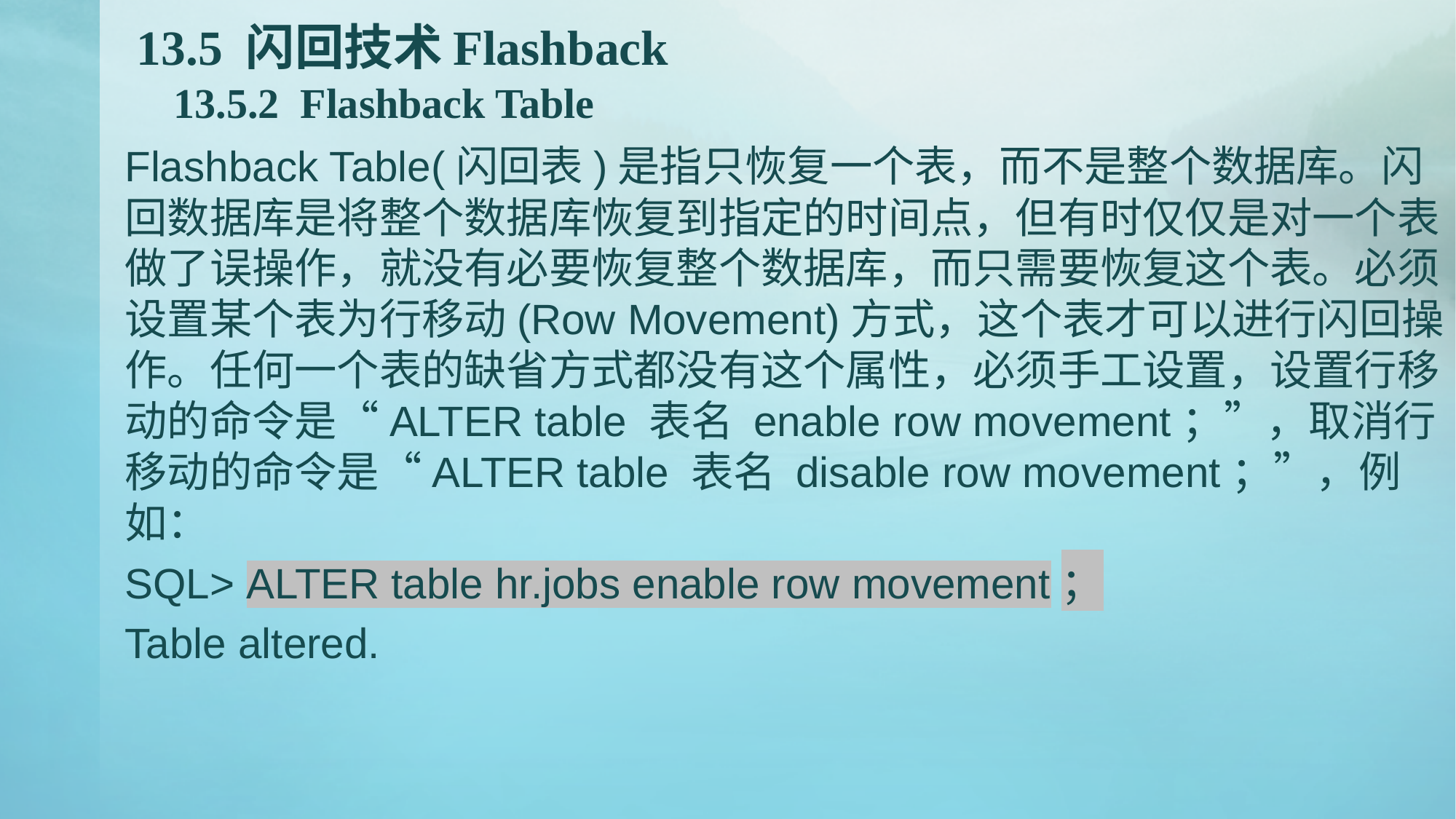

# 13.5 闪回技术Flashback 13.5.2  Flashback Table
Flashback Table(闪回表)是指只恢复一个表，而不是整个数据库。闪回数据库是将整个数据库恢复到指定的时间点，但有时仅仅是对一个表做了误操作，就没有必要恢复整个数据库，而只需要恢复这个表。必须设置某个表为行移动(Row Movement)方式，这个表才可以进行闪回操作。任何一个表的缺省方式都没有这个属性，必须手工设置，设置行移动的命令是“ALTER table 表名 enable row movement；”，取消行移动的命令是“ALTER table 表名 disable row movement；”，例如：
SQL> ALTER table hr.jobs enable row movement；
Table altered.